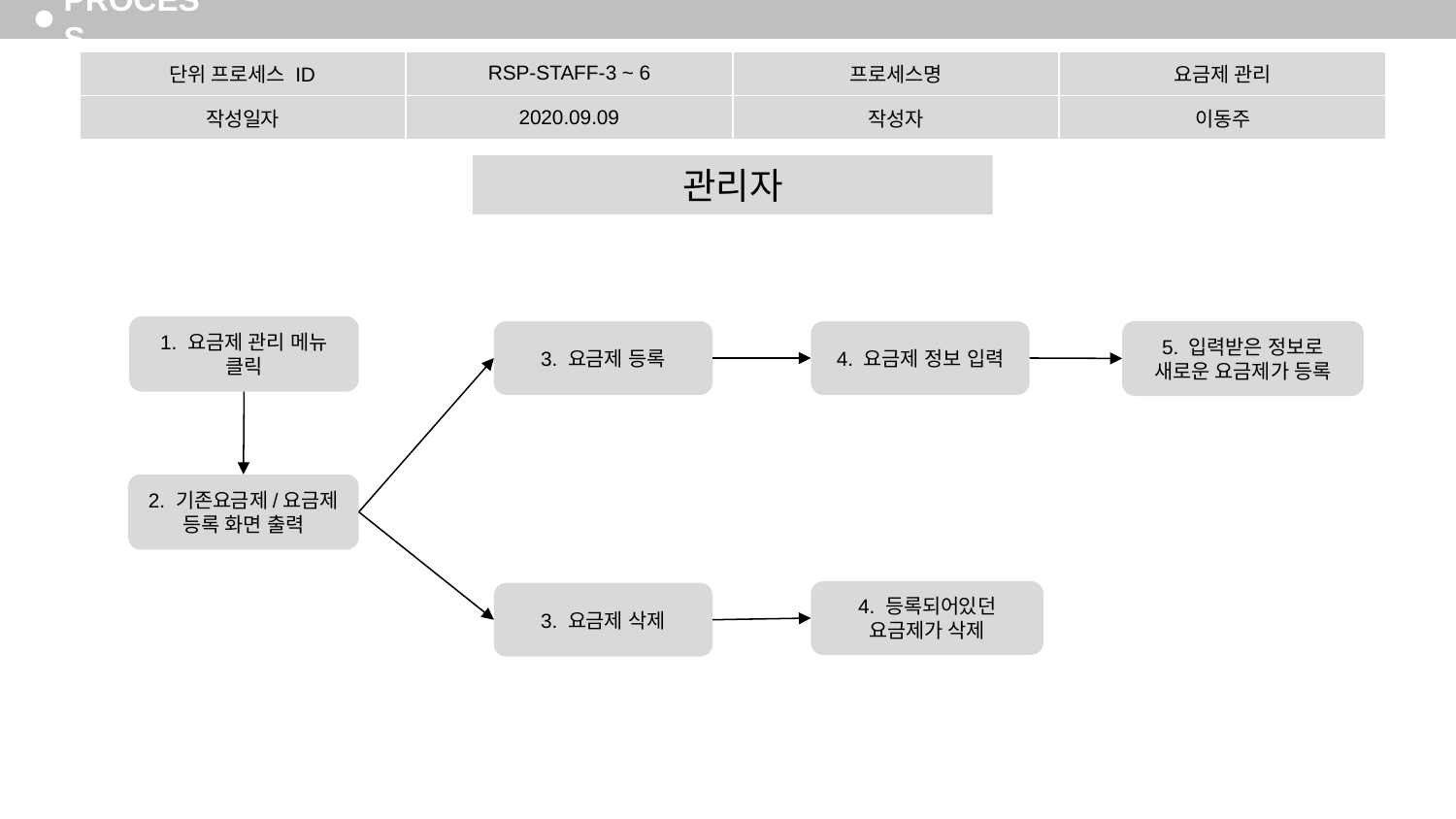

# PROCESS
| 단위 프로세스 ID | RSP-STAFF-3 ~ 6 | 프로세스명 | 요금제 관리 |
| --- | --- | --- | --- |
| 작성일자 | 2020.09.09 | 작성자 | 이동주 |
관리자
1. 요금제 관리 메뉴 클릭
5. 입력받은 정보로 새로운 요금제가 등록
3. 요금제 등록
4. 요금제 정보 입력
2. 기존요금제/요금제 등록 화면 출력
4. 등록되어있던 요금제가 삭제
3. 요금제 삭제